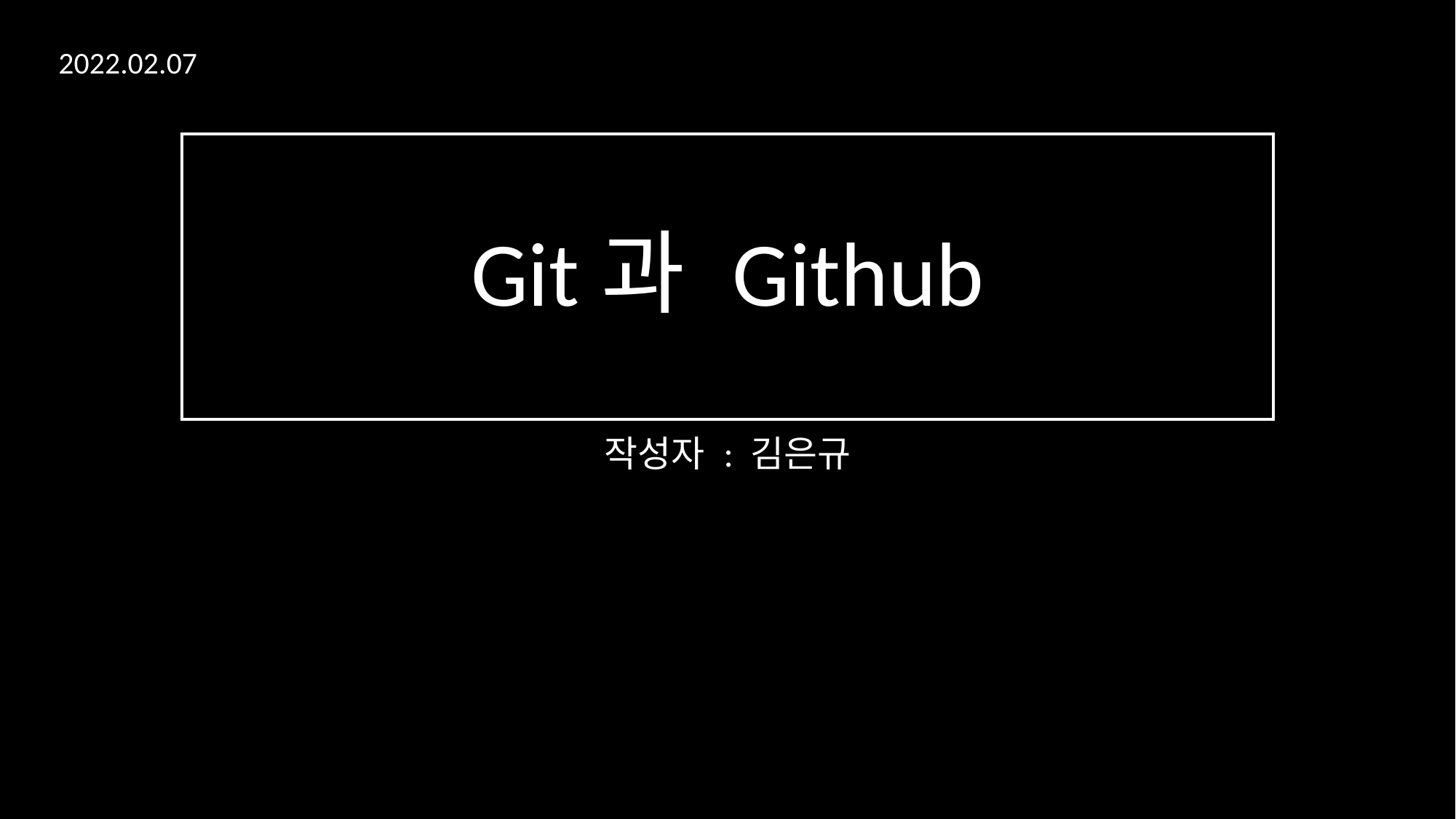

2022.02.07
# Git과 Github
작성자 : 김은규